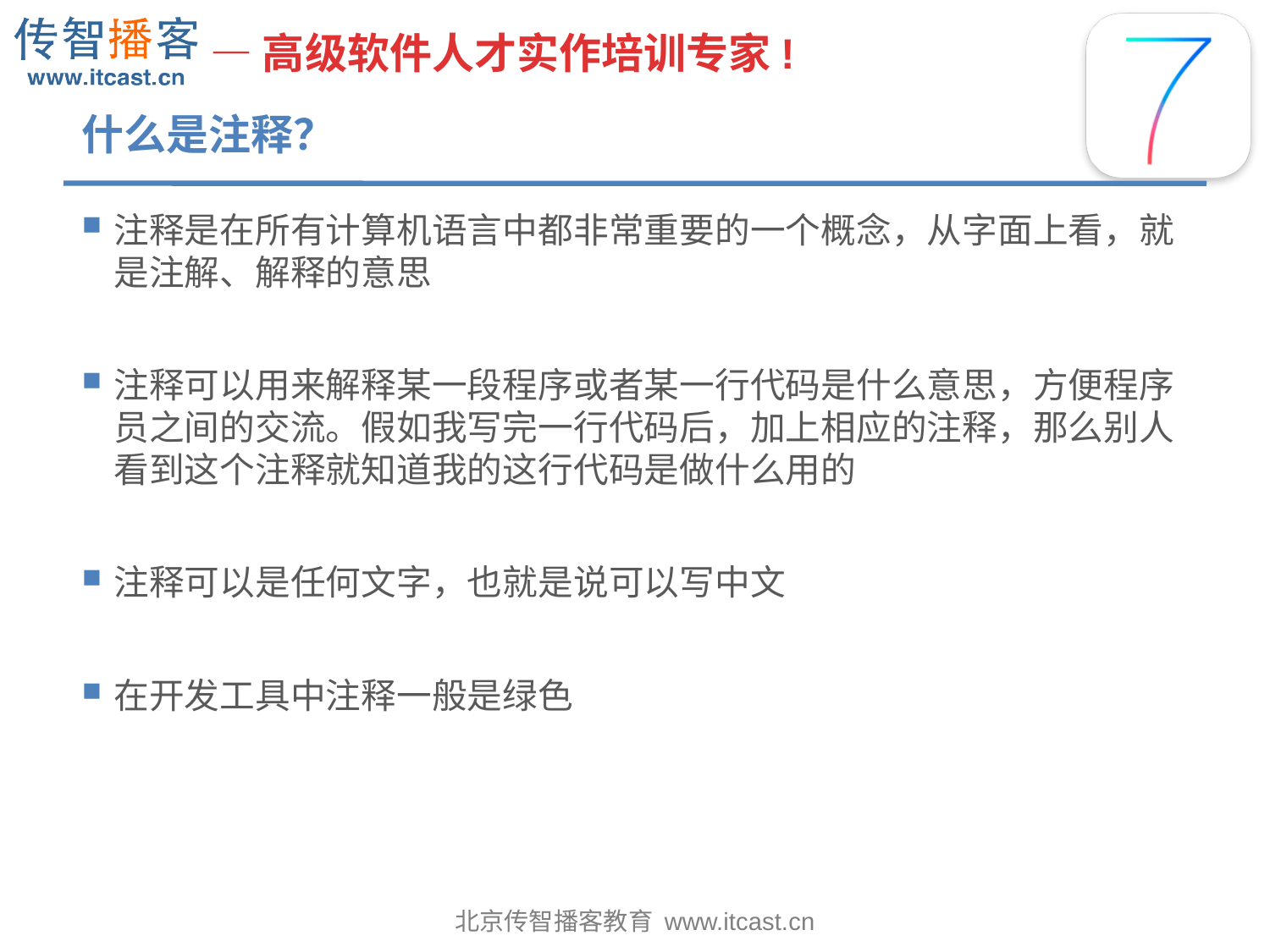

# 什么是注释？
注释是在所有计算机语言中都非常重要的一个概念，从字面上看，就是注解、解释的意思

注释可以用来解释某一段程序或者某一行代码是什么意思，方便程序员之间的交流。假如我写完一行代码后，加上相应的注释，那么别人看到这个注释就知道我的这行代码是做什么用的

注释可以是任何文字，也就是说可以写中文

在开发工具中注释一般是绿色